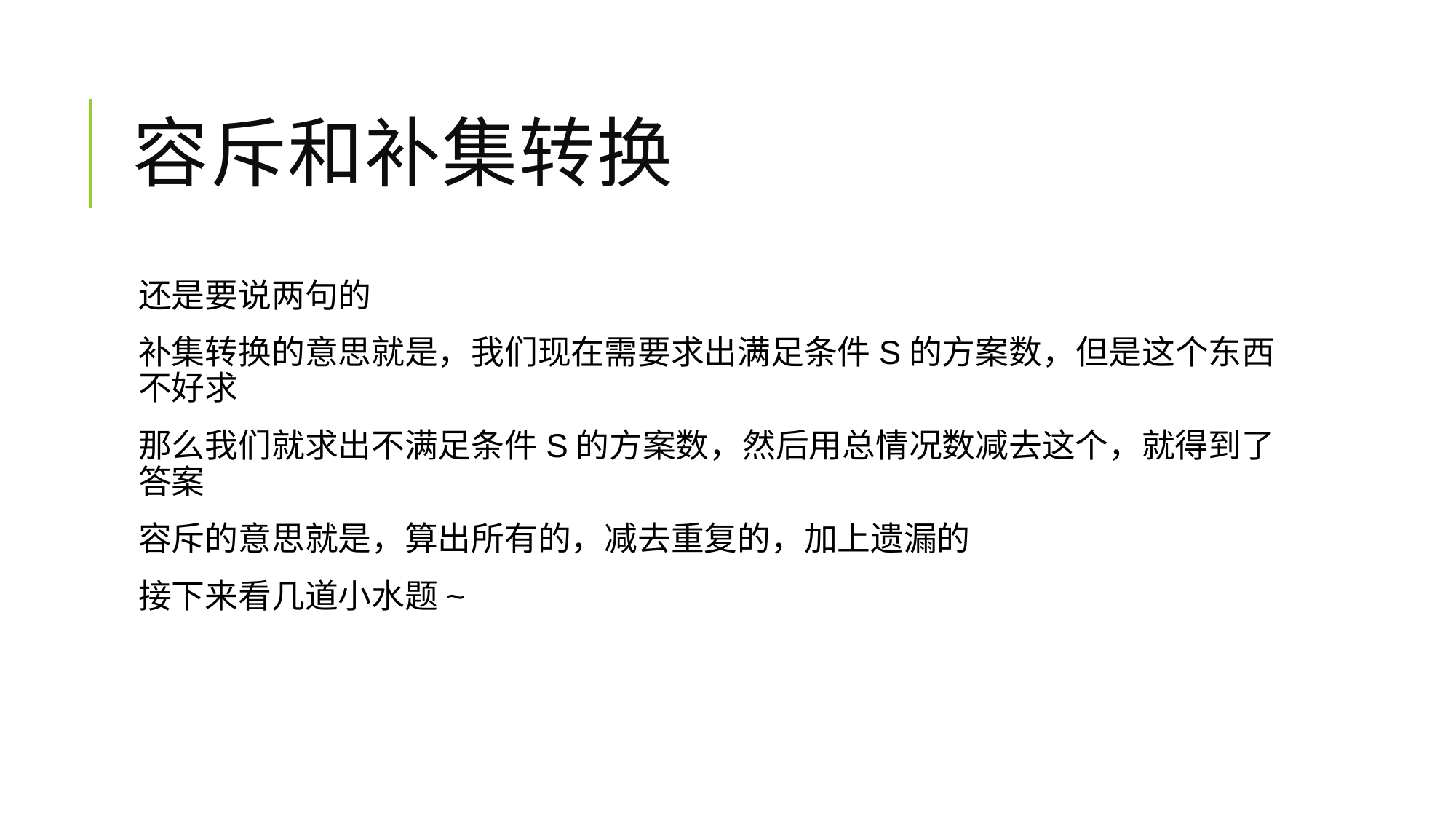

# 容斥和补集转换
还是要说两句的
补集转换的意思就是，我们现在需要求出满足条件S的方案数，但是这个东西不好求
那么我们就求出不满足条件S的方案数，然后用总情况数减去这个，就得到了答案
容斥的意思就是，算出所有的，减去重复的，加上遗漏的
接下来看几道小水题~